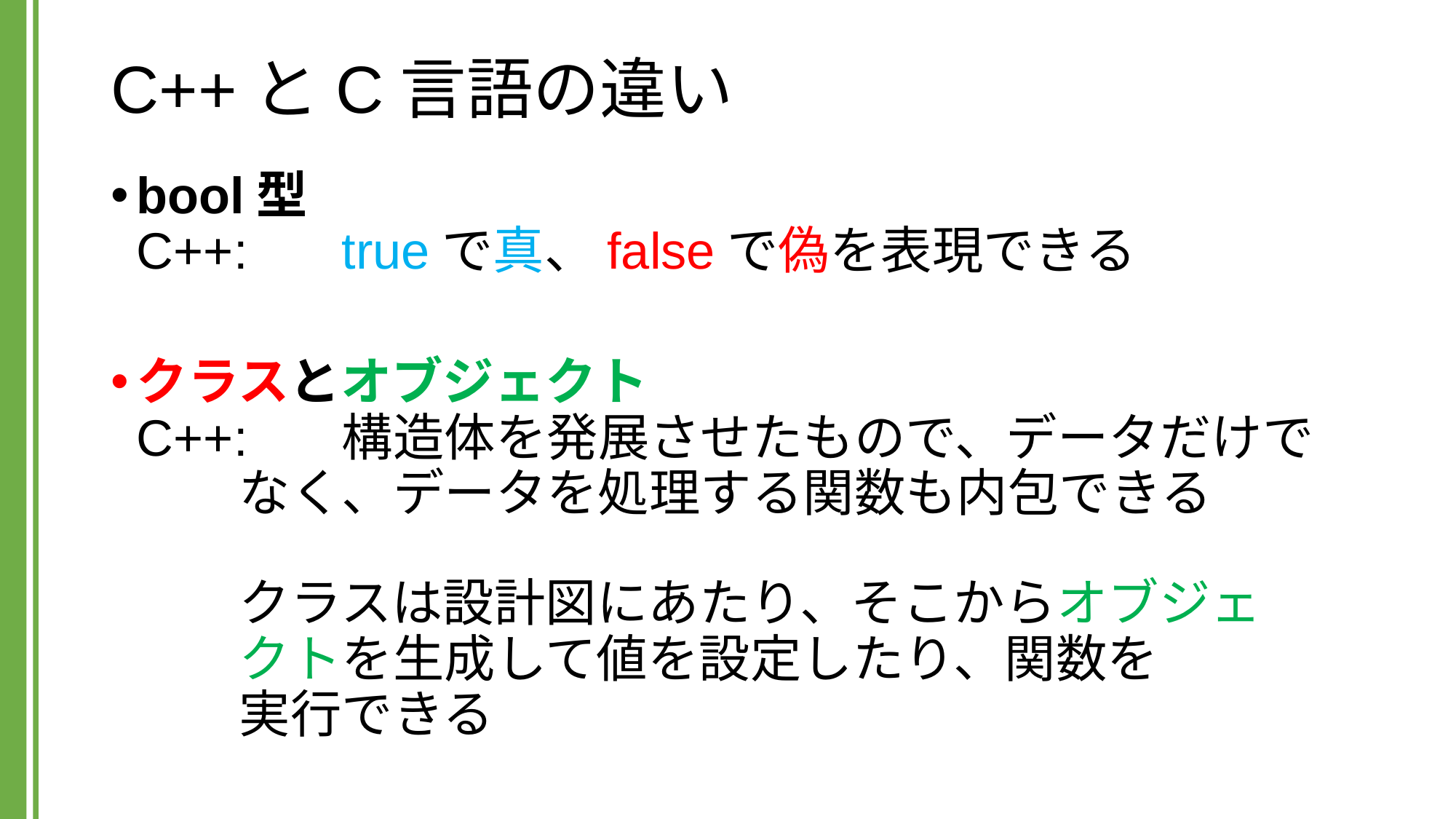

# C++とC言語の違い
bool型
C++:	trueで真、falseで偽を表現できる
クラスとオブジェクト
C++:	構造体を発展させたもので、データだけで
　　		なく、データを処理する関数も内包できる
		クラスは設計図にあたり、そこからオブジェ
		クトを生成して値を設定したり、関数を
		実行できる